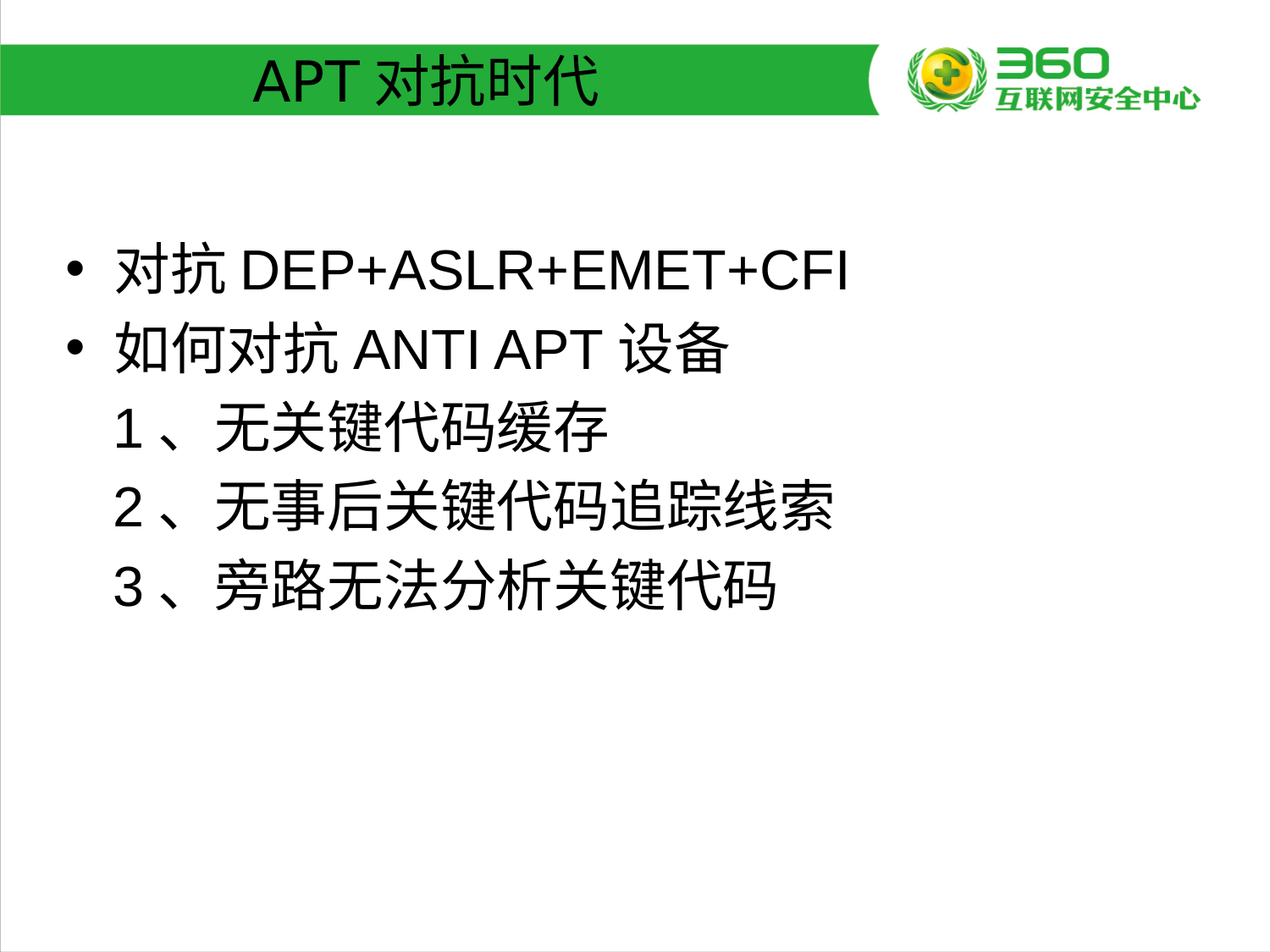

# APT对抗时代
对抗DEP+ASLR+EMET+CFI
如何对抗ANTI APT设备
   1、无关键代码缓存
   2、无事后关键代码追踪线索
   3、旁路无法分析关键代码